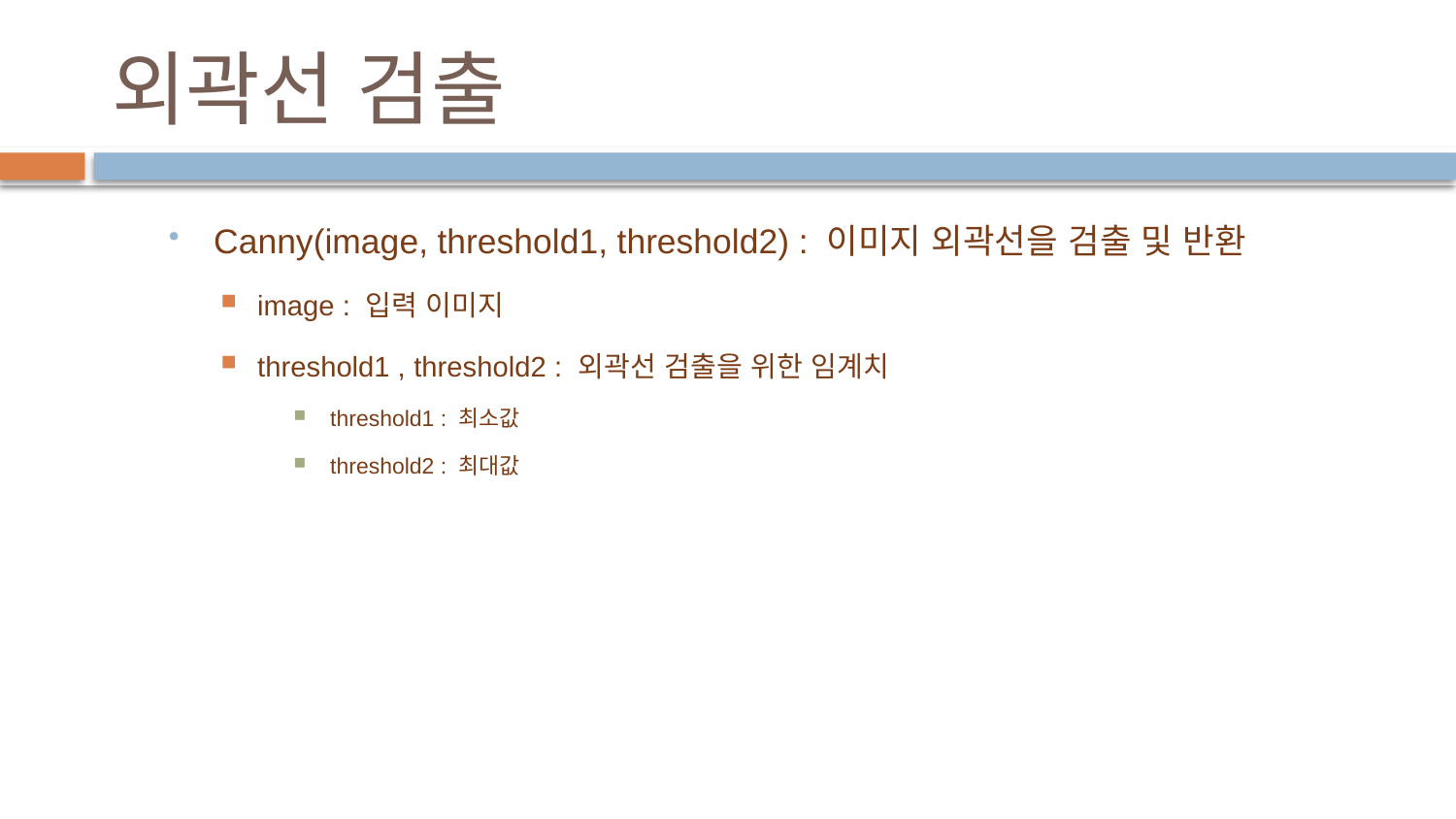

# 외곽선 검출
Canny(image, threshold1, threshold2) : 이미지 외곽선을 검출 및 반환
image : 입력 이미지
threshold1 , threshold2 : 외곽선 검출을 위한 임계치
threshold1 : 최소값
threshold2 : 최대값